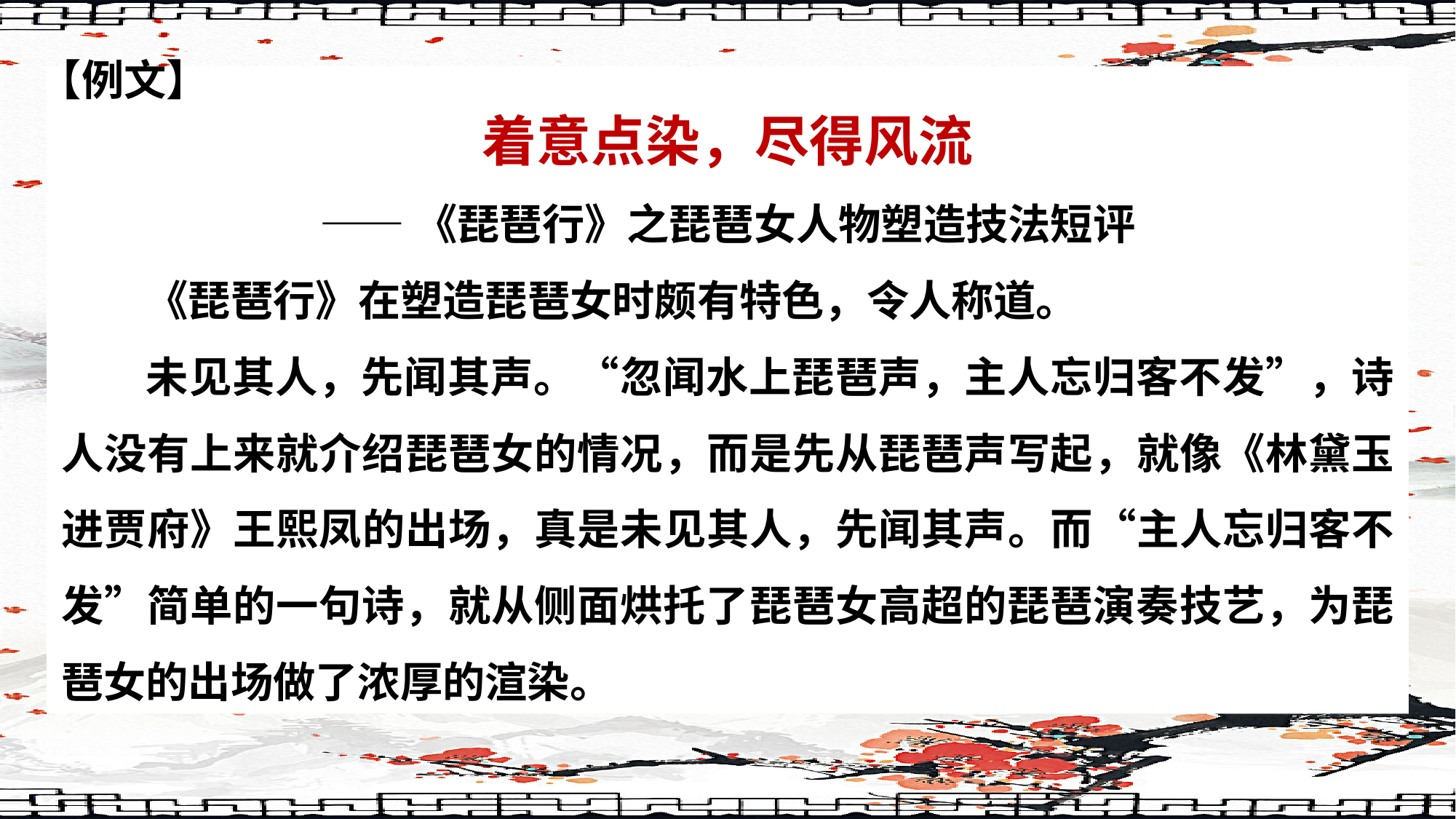

【例文】
着意点染，尽得风流
——《琵琶行》之琵琶女人物塑造技法短评
《琵琶行》在塑造琵琶女时颇有特色，令人称道。
未见其人，先闻其声。“忽闻水上琵琶声，主人忘归客不发”，诗人没有上来就介绍琵琶女的情况，而是先从琵琶声写起，就像《林黛玉进贾府》王熙凤的出场，真是未见其人，先闻其声。而“主人忘归客不发”简单的一句诗，就从侧面烘托了琵琶女高超的琵琶演奏技艺，为琵琶女的出场做了浓厚的渲染。